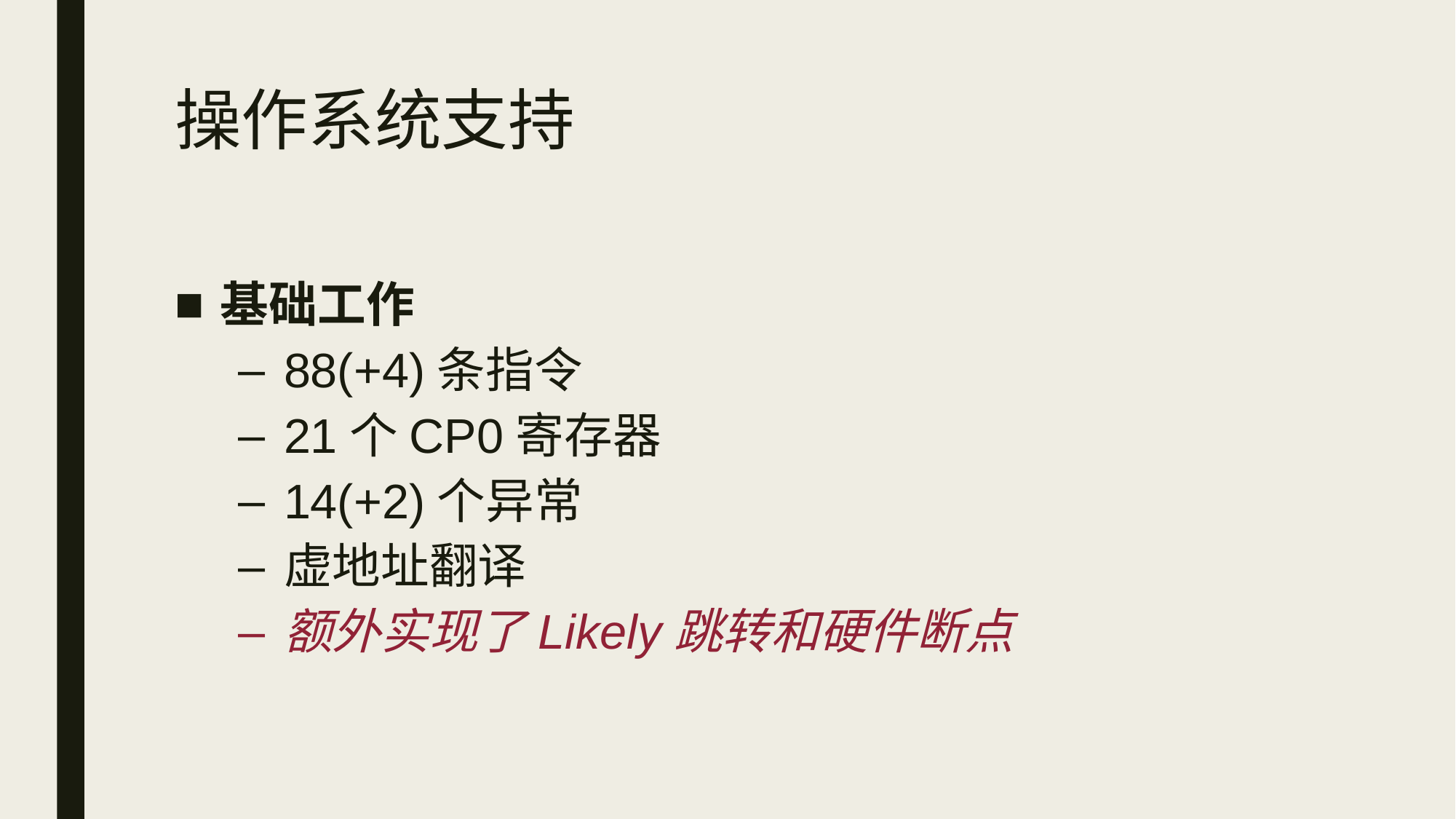

# 操作系统支持
基础工作
88(+4)条指令
21个CP0寄存器
14(+2)个异常
虚地址翻译
额外实现了Likely跳转和硬件断点